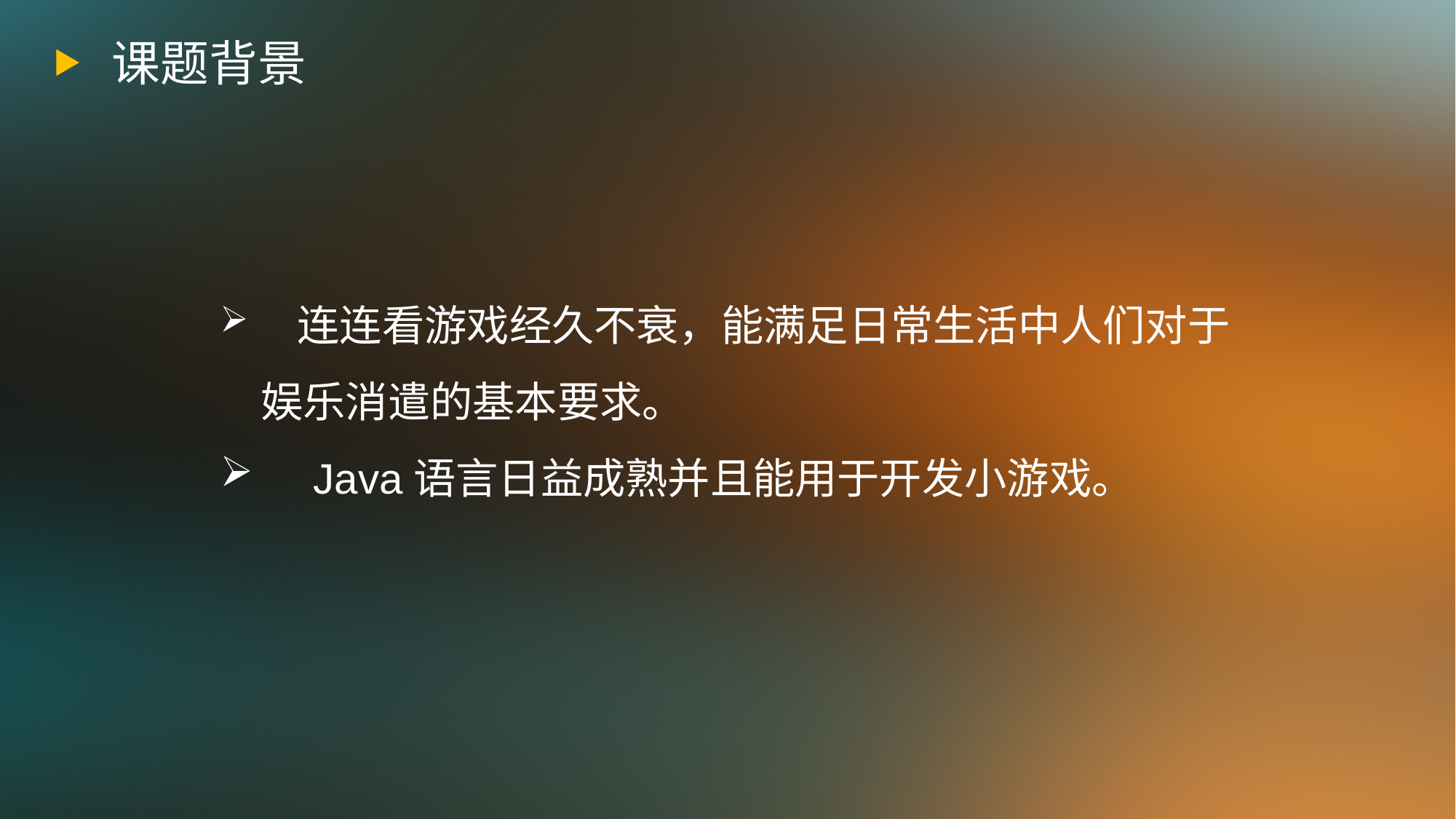

课题背景

　连连看游戏经久不衰，能满足日常生活中人们对于娱乐消遣的基本要求。
　Java语言日益成熟并且能用于开发小游戏。